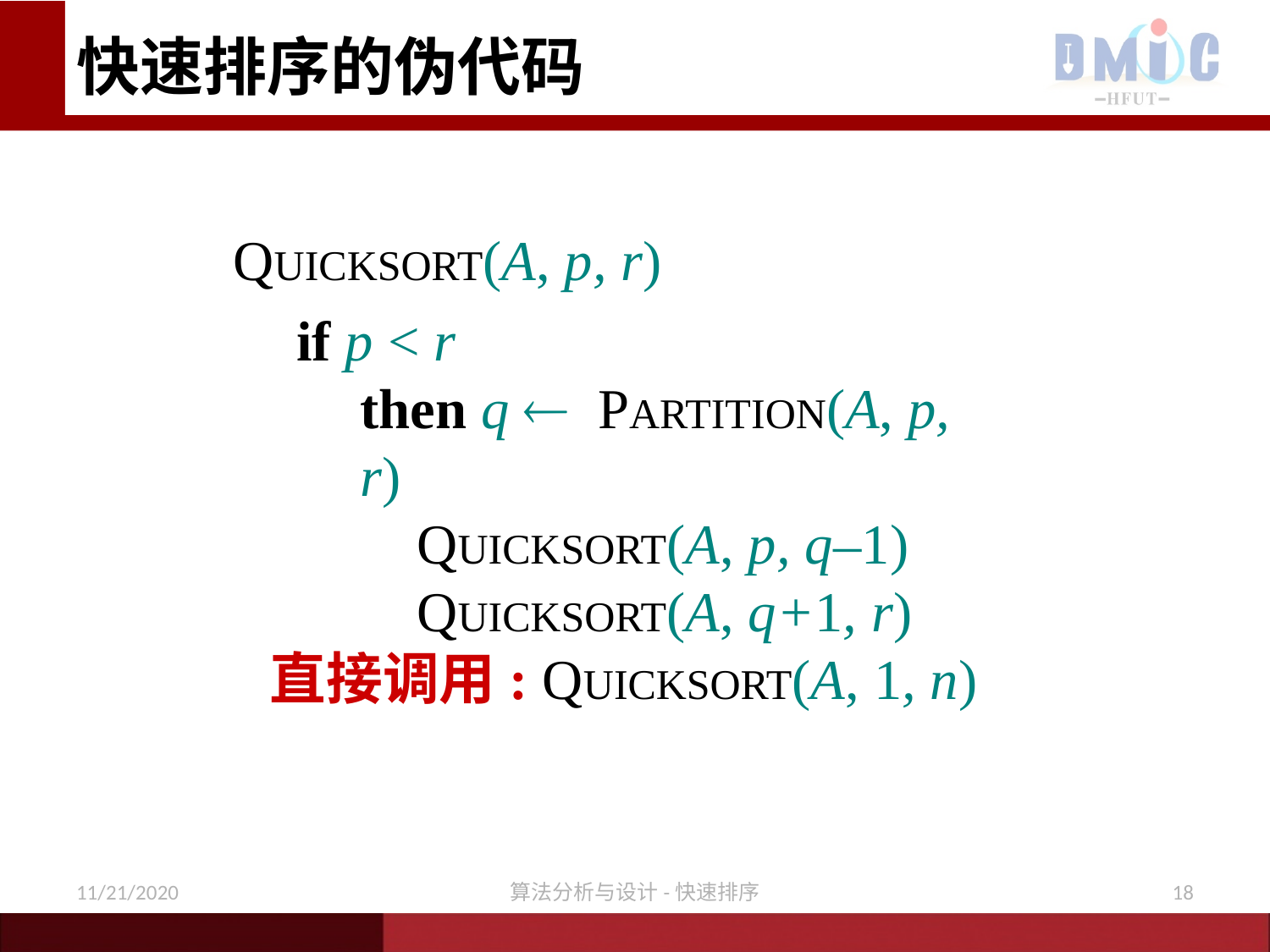

# 快速排序的伪代码
QUICKSORT(A, p, r)

if p < r
then q ← PARTITION(A, p, r)
    QUICKSORT(A, p, q–1)
    QUICKSORT(A, q+1, r)
直接调用: QUICKSORT(A, 1, n)
11/21/2020
算法分析与设计-快速排序
18